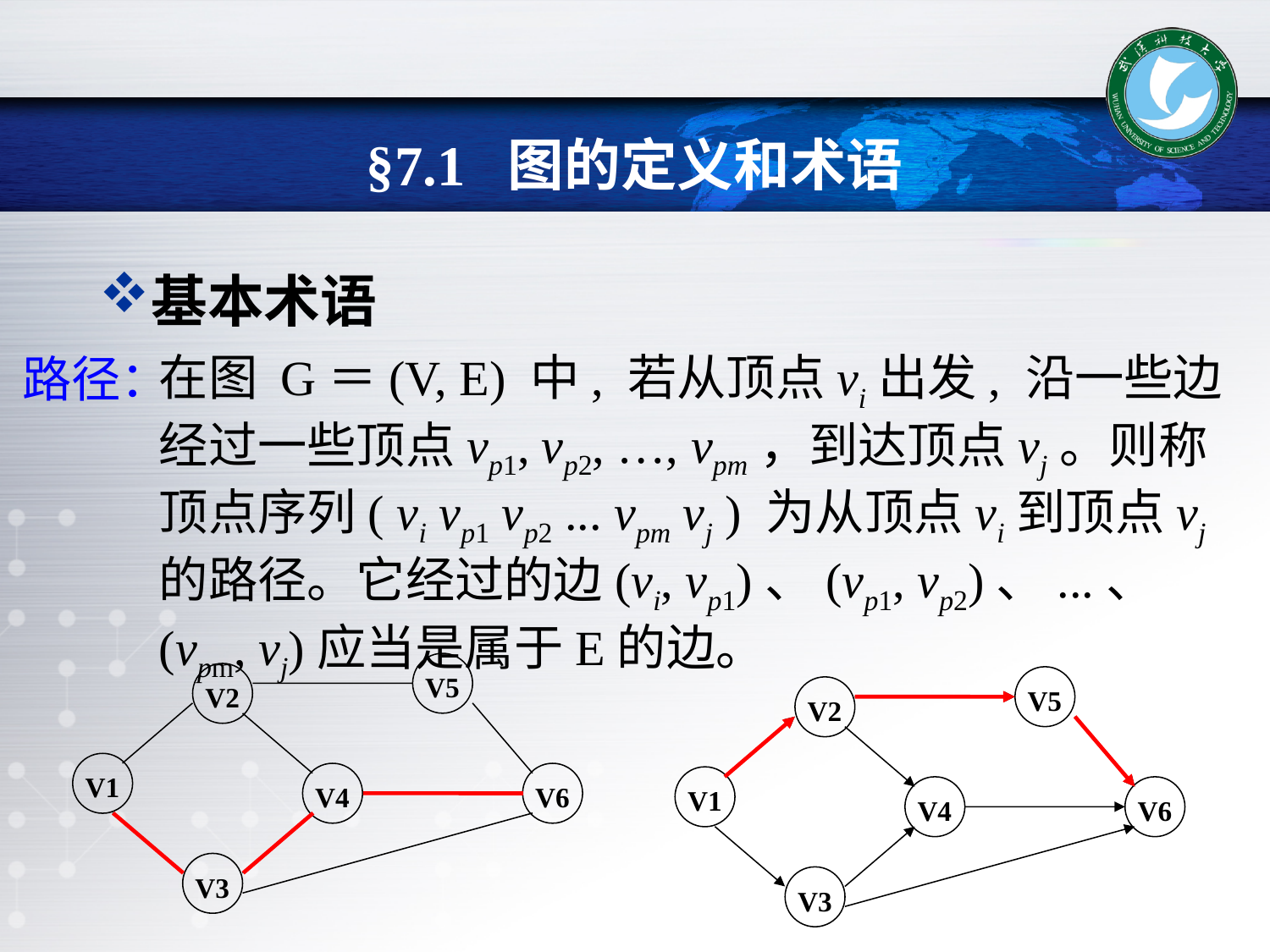

# §7.1  图的定义和术语
基本术语

在图 G＝(V, E) 中, 若从顶点vi出发, 沿一些边经过一些顶点vp1, vp2, …, vpm，到达顶点vj。则称顶点序列( vi vp1 vp2 ... vpm vj ) 为从顶点vi到顶点vj的路径。它经过的边(vi, vp1)、(vp1, vp2)、...、(vpm, vj)应当是属于E的边。
路径：

V5

V2

V5

V2

V1

V4

V6

V1

V4

V6

V3

V3